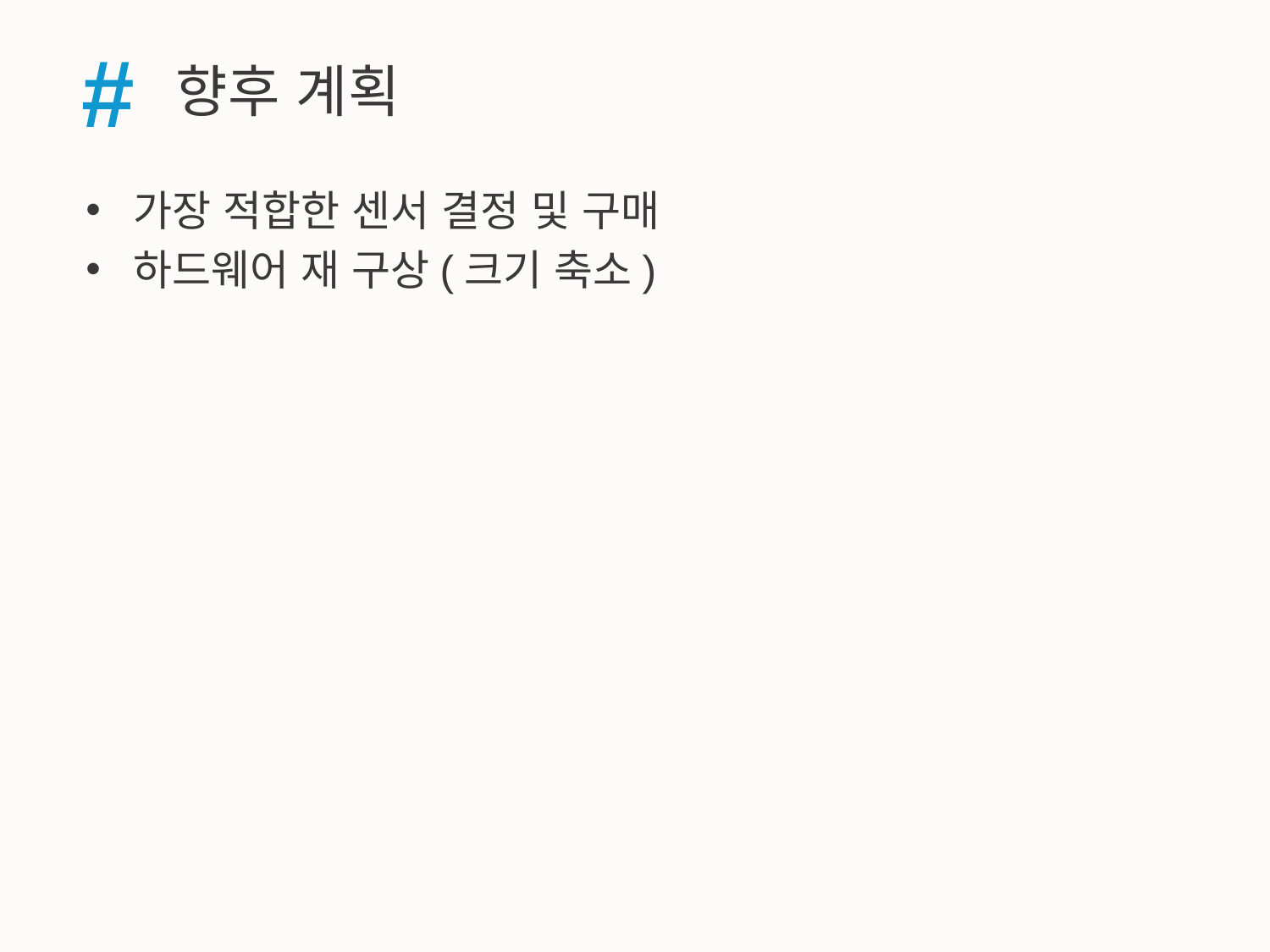

#
향후 계획
가장 적합한 센서 결정 및 구매
하드웨어 재 구상(크기 축소)